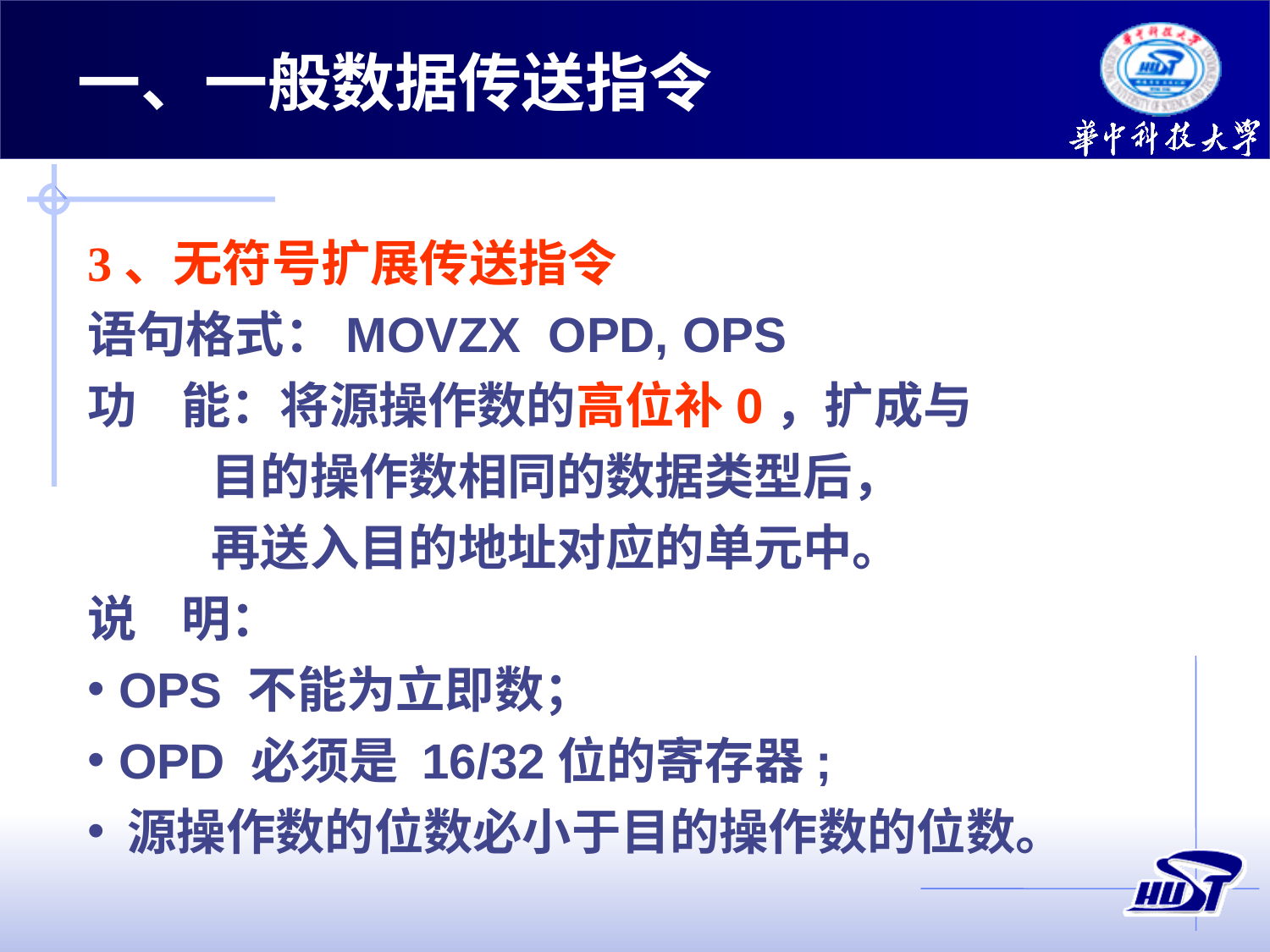

一、一般数据传送指令
3、无符号扩展传送指令
语句格式：MOVZX  OPD, OPS
功    能：将源操作数的高位补0，扩成与
          目的操作数相同的数据类型后，
          再送入目的地址对应的单元中。
说    明：
 OPS 不能为立即数；
 OPD 必须是 16/32位的寄存器;
 源操作数的位数必小于目的操作数的位数。